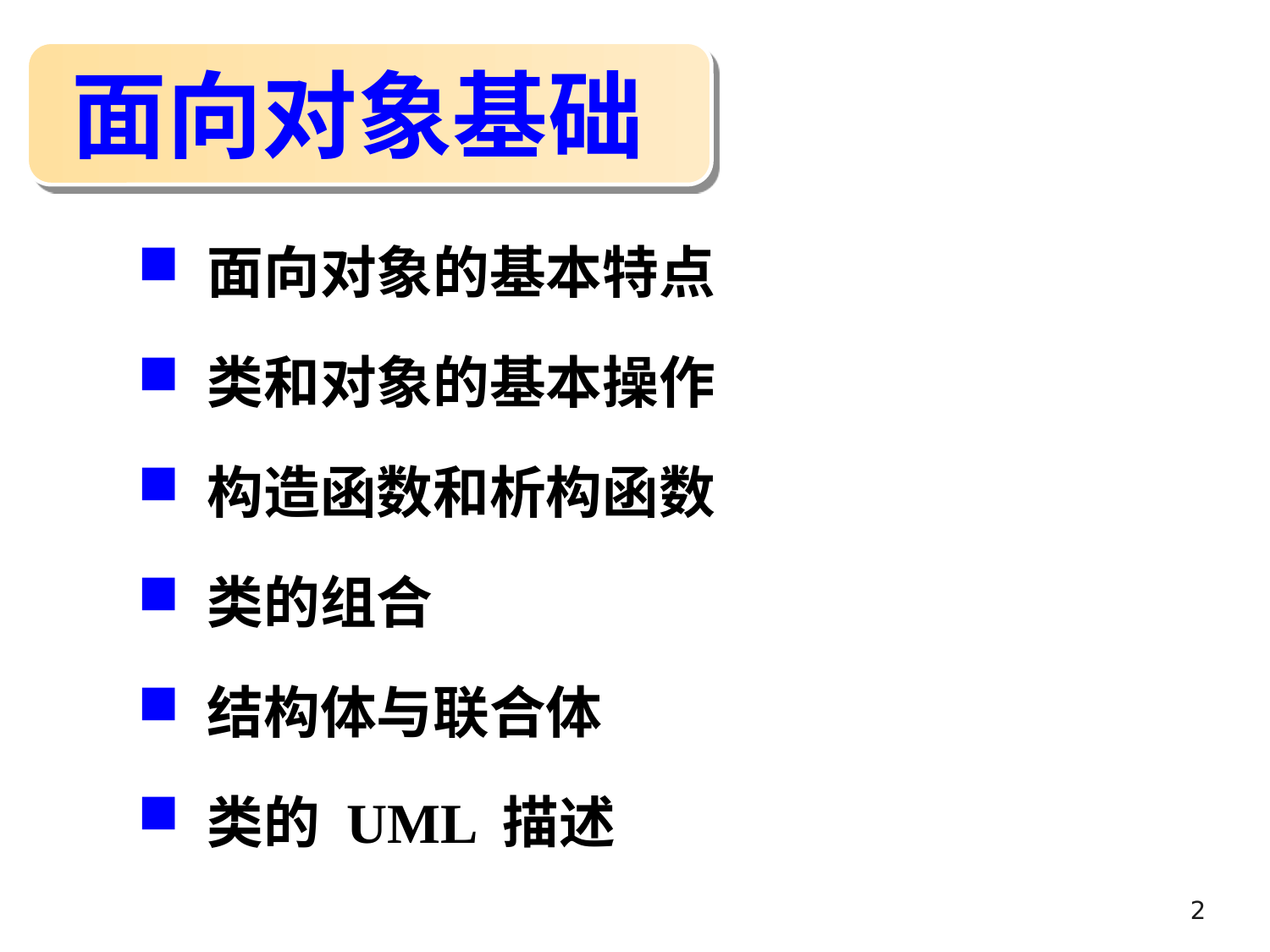

# 面向对象基础
 面向对象的基本特点
 类和对象的基本操作
 构造函数和析构函数
 类的组合
 结构体与联合体
 类的 UML 描述
2